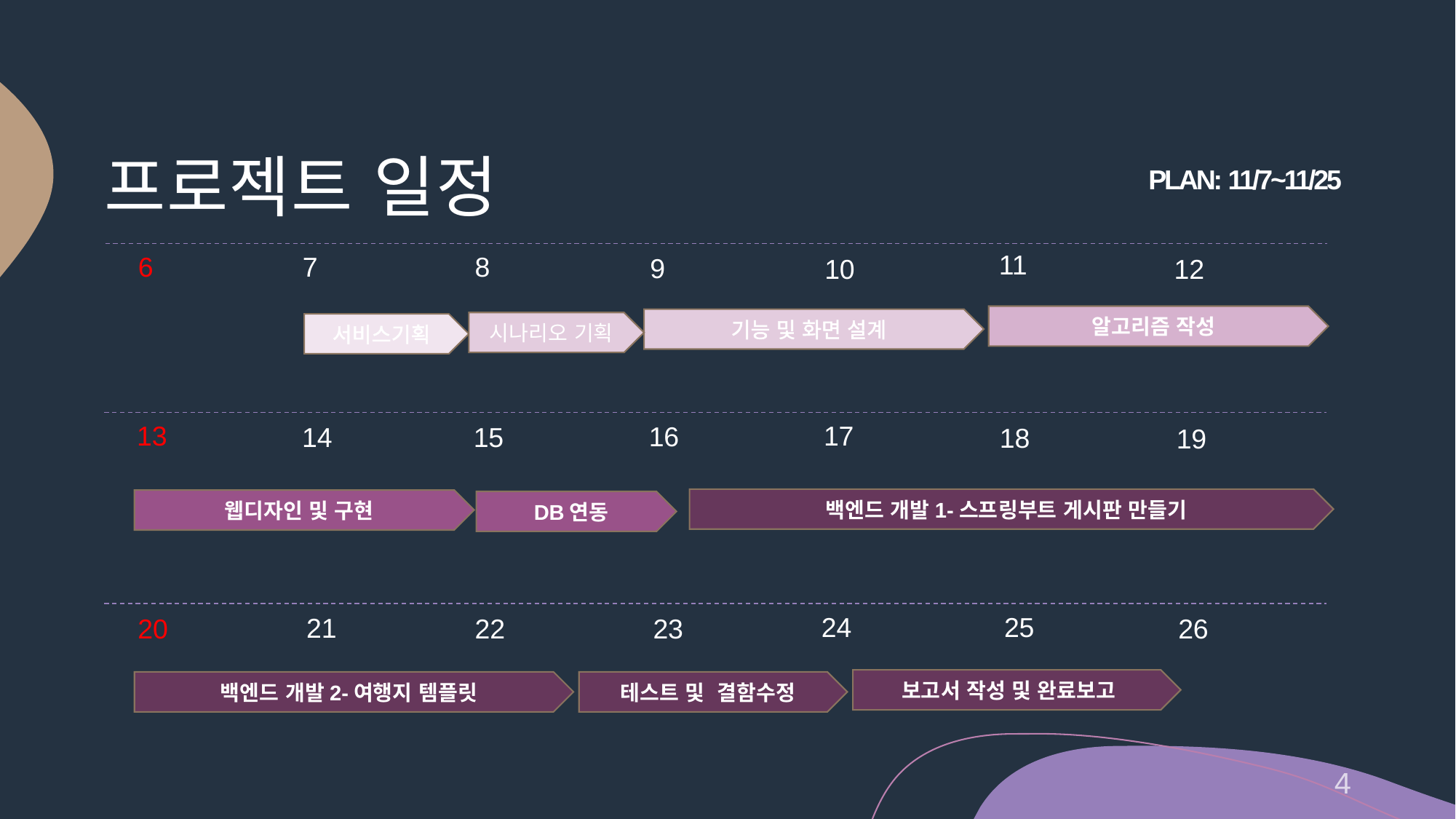

# 프로젝트 일정
PLAN: 11/7~11/25
11
6
7
8
9
12
10
알고리즘 작성
기능 및 화면 설계
시나리오 기획
서비스기획
17
13
16
14
15
18
19
백엔드 개발1-스프링부트 게시판 만들기
웹디자인 및 구현
DB연동
24
25
21
23
20
22
26
보고서 작성 및 완료보고
백엔드 개발2-여행지 템플릿
테스트 및  결함수정
4